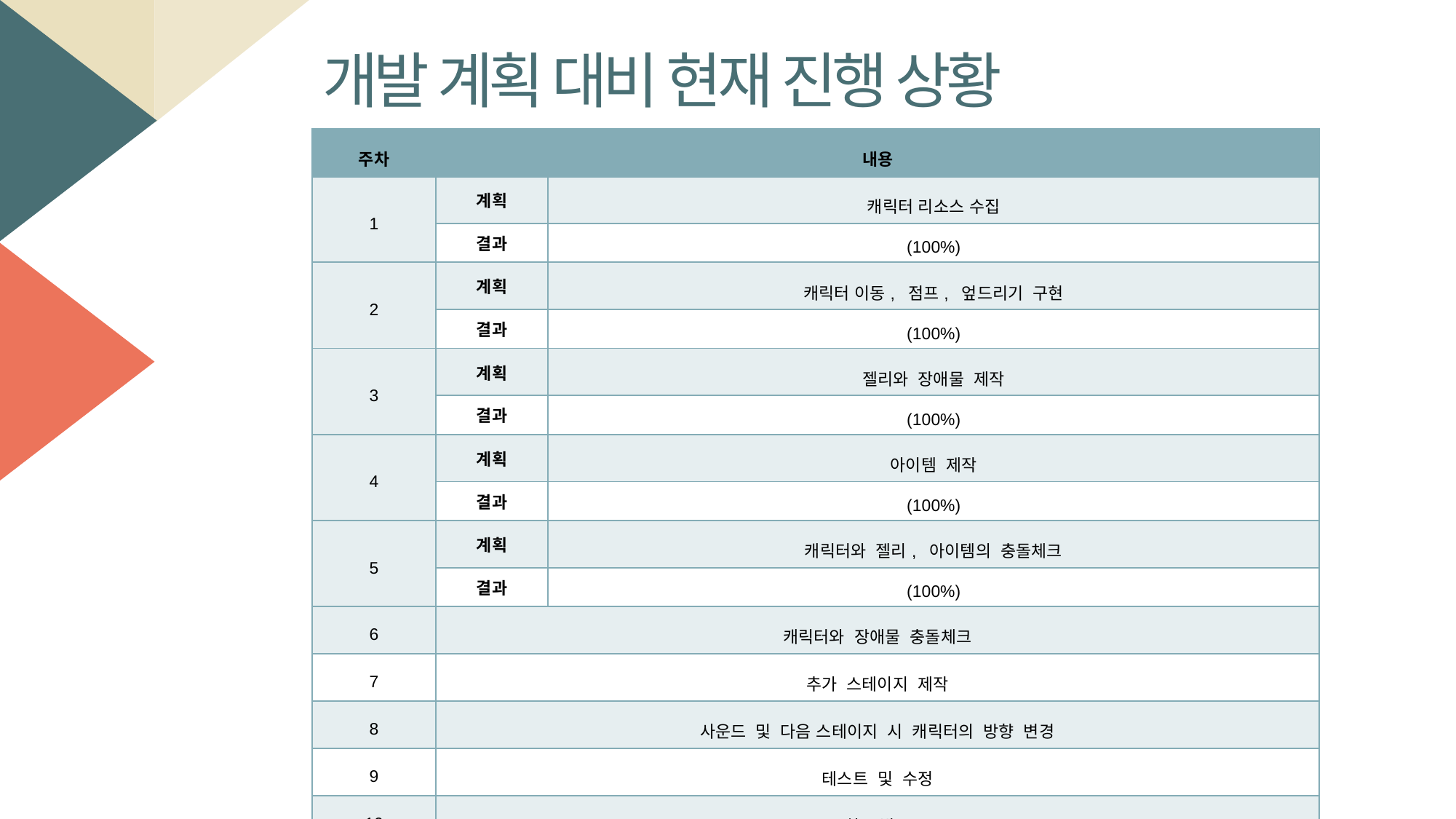

개발 계획 대비 현재 진행 상황
| 주차 | 내용 |  |
| --- | --- | --- |
| 1 | 계획 | 캐릭터 리소스 수집 |
|  | 결과 | (100%) |
| 2 | 계획 | 캐릭터 이동, 점프, 엎드리기 구현 |
|  | 결과 | (100%) |
| 3 | 계획 | 젤리와 장애물 제작 |
|  | 결과 | (100%) |
| 4 | 계획 | 아이템 제작 |
|  | 결과 | (100%) |
| 5 | 계획 | 캐릭터와 젤리, 아이템의 충돌체크 |
|  | 결과 | (100%) |
| 6 | 캐릭터와 장애물 충돌체크 |  |
| 7 | 추가 스테이지 제작 |  |
| 8 | 사운드 및 다음 스테이지 시 캐릭터의 방향 변경 |  |
| 9 | 테스트 및 수정 |  |
| 10 | 최종 발표 |  |